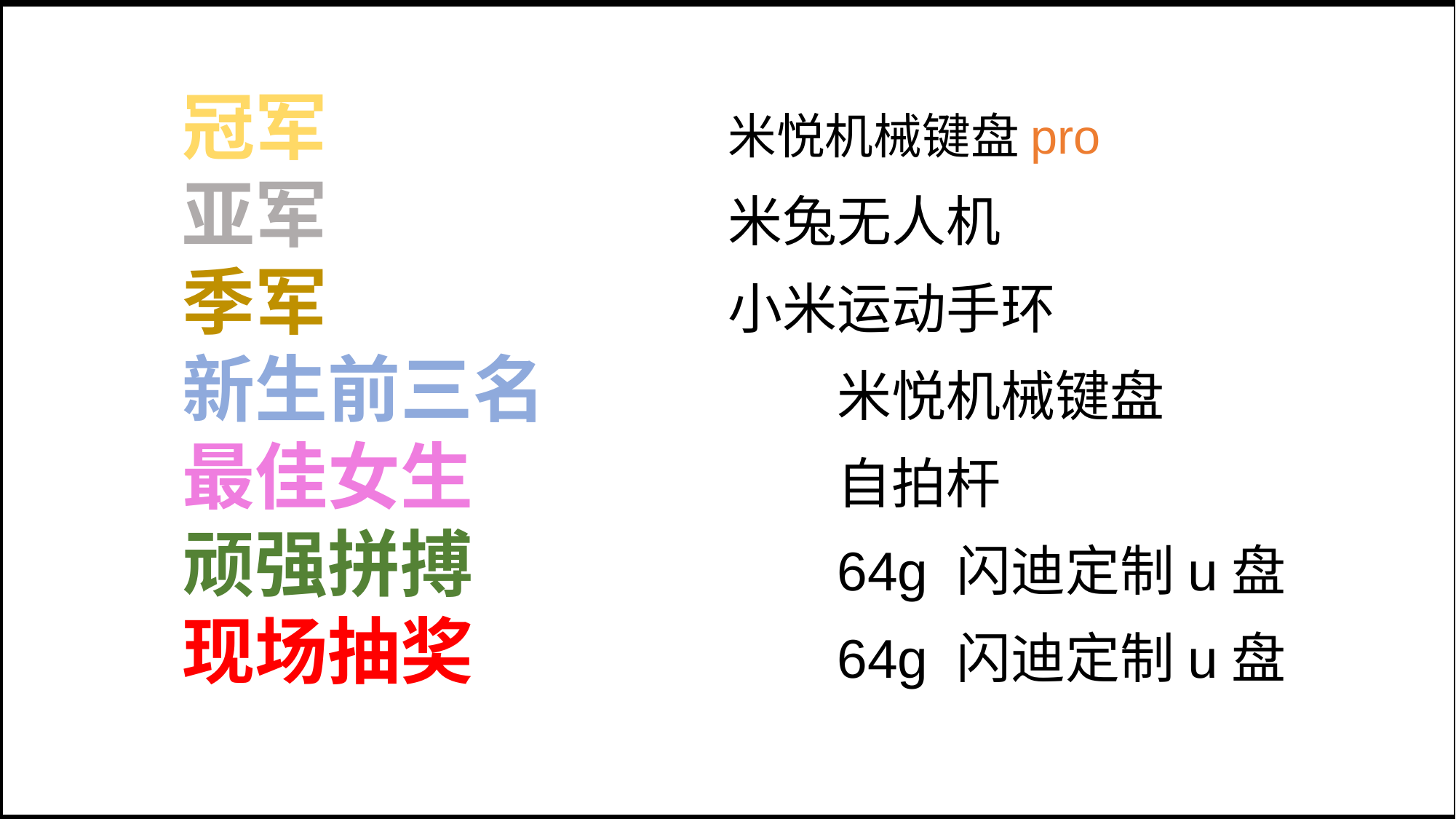

|  |
| --- |
|  |
| --- |
冠军           			米悦机械键盘pro
亚军           			米兔无人机
季军           			小米运动手环
新生前三名 			米悦机械键盘
最佳女生     			自拍杆
顽强拼搏     			64g 闪迪定制u盘
现场抽奖     			64g 闪迪定制u盘